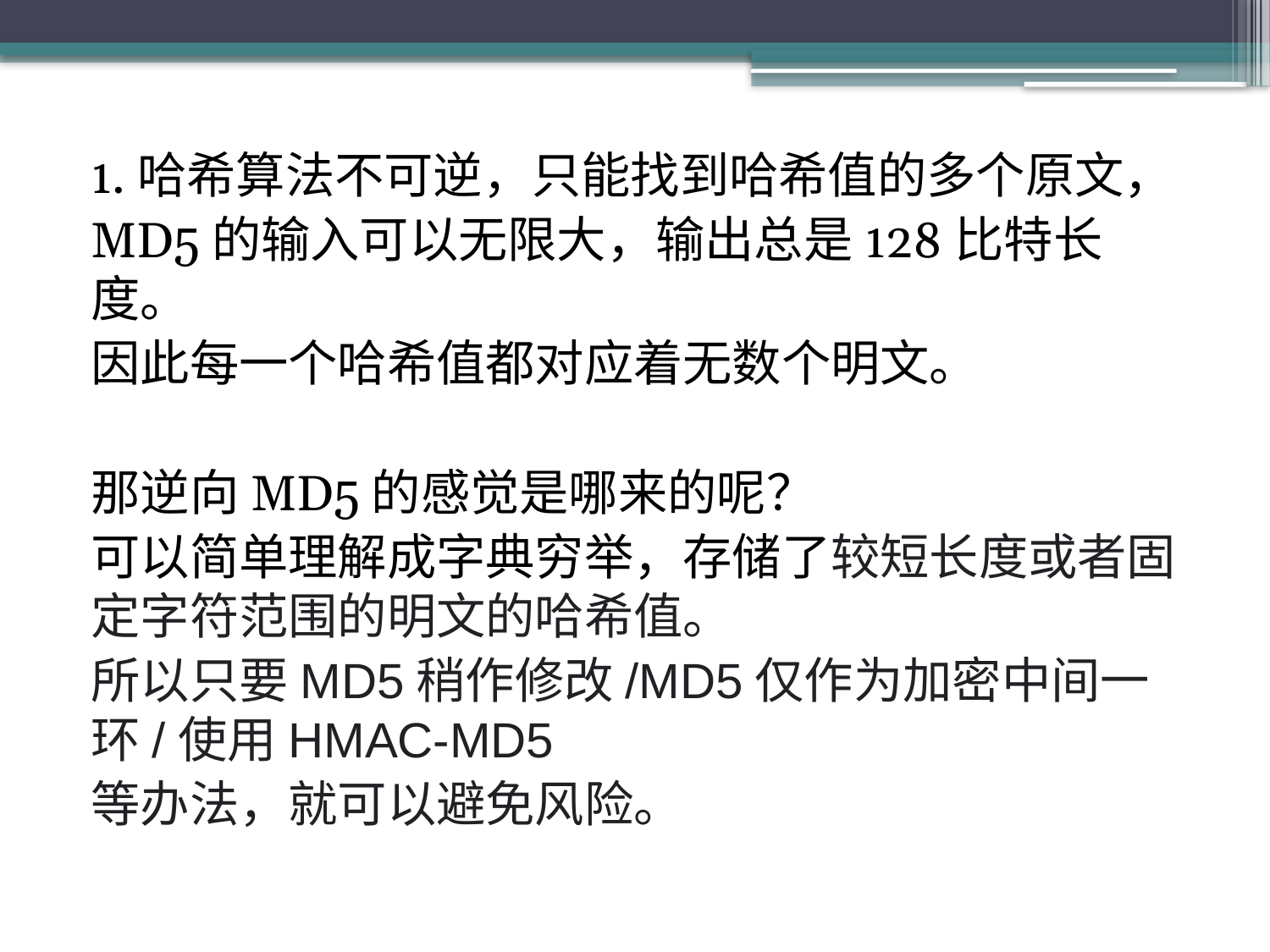

1.哈希算法不可逆，只能找到哈希值的多个原文，
MD5的输入可以无限大，输出总是128比特长度。
因此每一个哈希值都对应着无数个明文。

那逆向MD5的感觉是哪来的呢？
可以简单理解成字典穷举，存储了较短长度或者固定字符范围的明文的哈希值。
所以只要MD5稍作修改/MD5仅作为加密中间一环/使用HMAC-MD5
等办法，就可以避免风险。